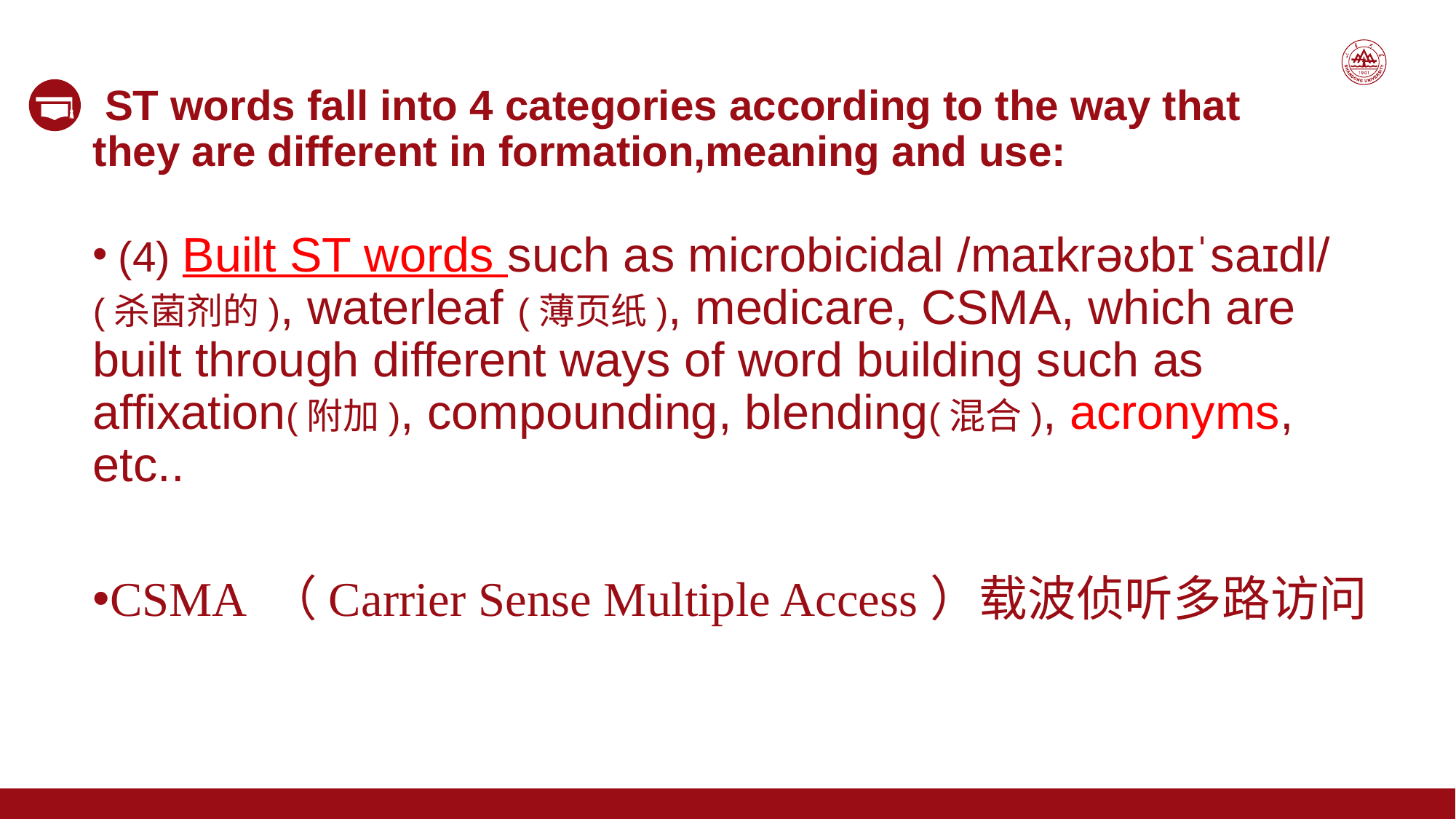

ST words fall into 4 categories according to the way that they are different in formation,meaning and use:
 (4) Built ST words such as microbicidal /maɪkrəʊbɪˈsaɪdl/ (杀菌剂的), waterleaf (薄页纸), medicare, CSMA, which are built through different ways of word building such as affixation(附加), compounding, blending(混合), acronyms, etc..

CSMA （Carrier Sense Multiple Access）载波侦听多路访问